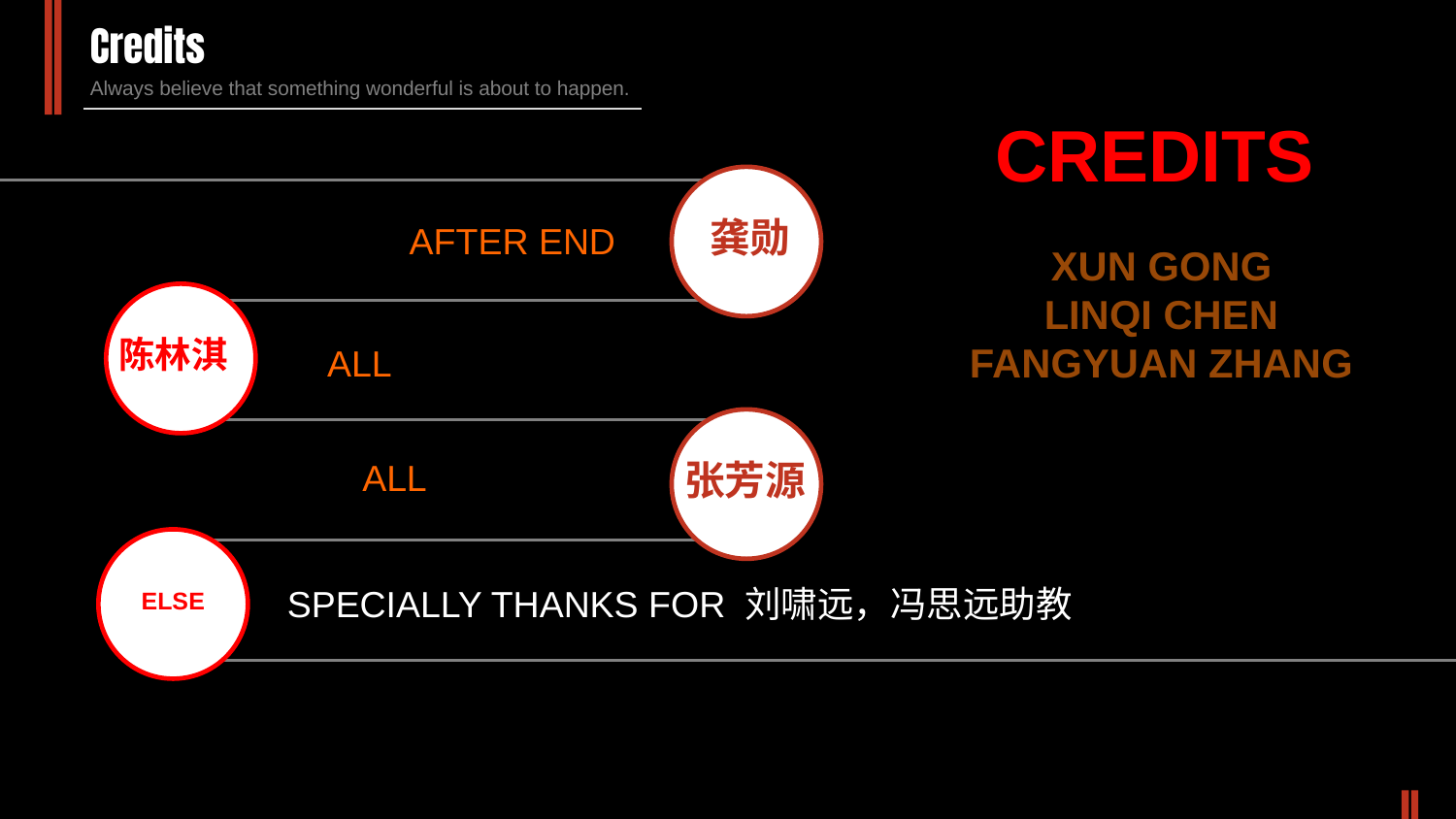

Credits
Always believe that something wonderful is about to happen.
CREDITS

龚勋
AFTER END
XUN GONG
LINQI CHEN
FANGYUAN ZHANG

陈林淇
ALL

张芳源
ALL

SPECIALLY THANKS FOR 刘啸远，冯思远助教
ELSE